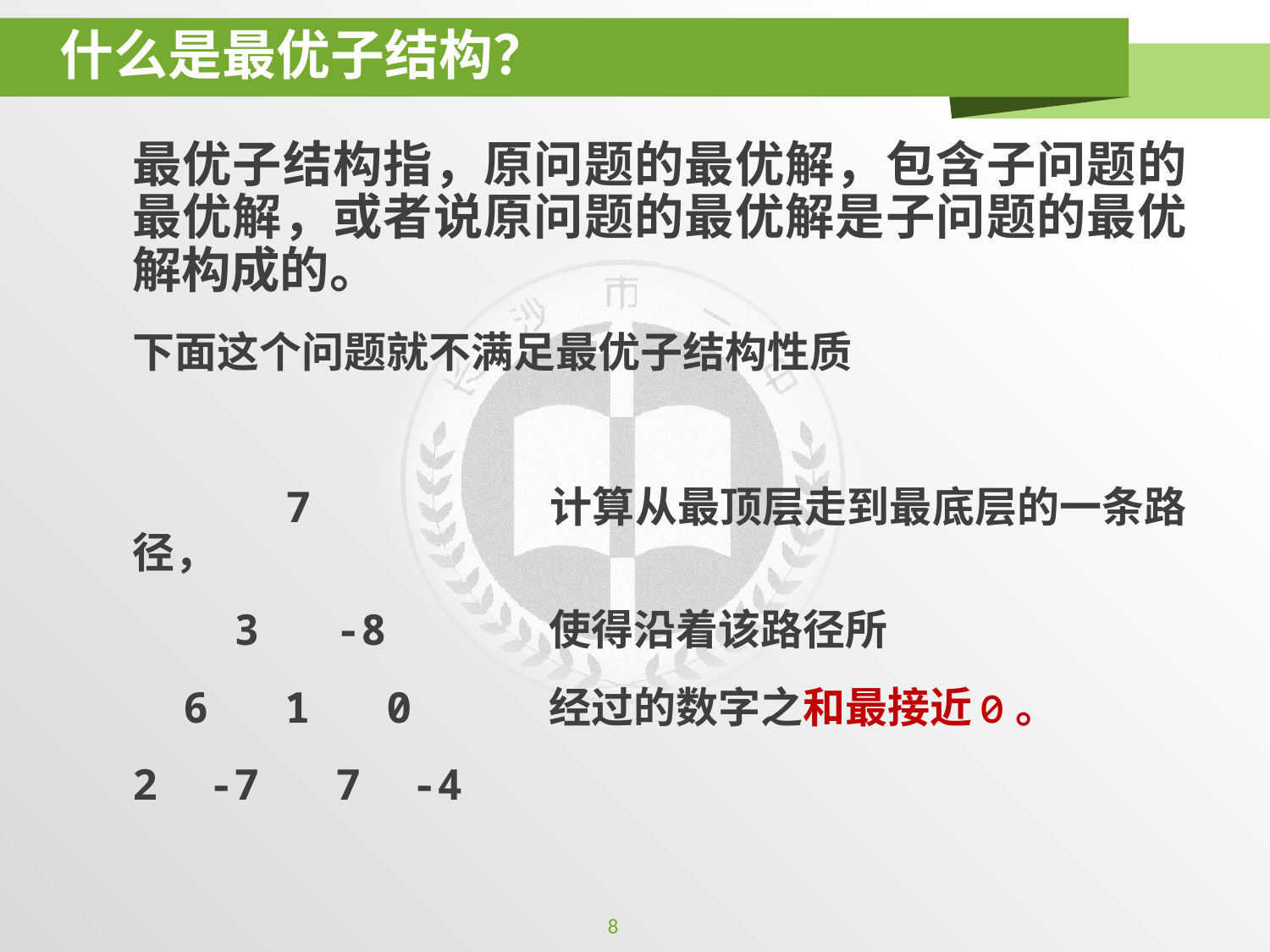

# 什么是最优子结构？
最优子结构指，原问题的最优解，包含子问题的最优解，或者说原问题的最优解是子问题的最优解构成的。
下面这个问题就不满足最优子结构性质

      7		 计算从最顶层走到最底层的一条路径，
    3   -8	 使得沿着该路径所
  6   1   0	 经过的数字之和最接近0。
2  -7   7  -4
8